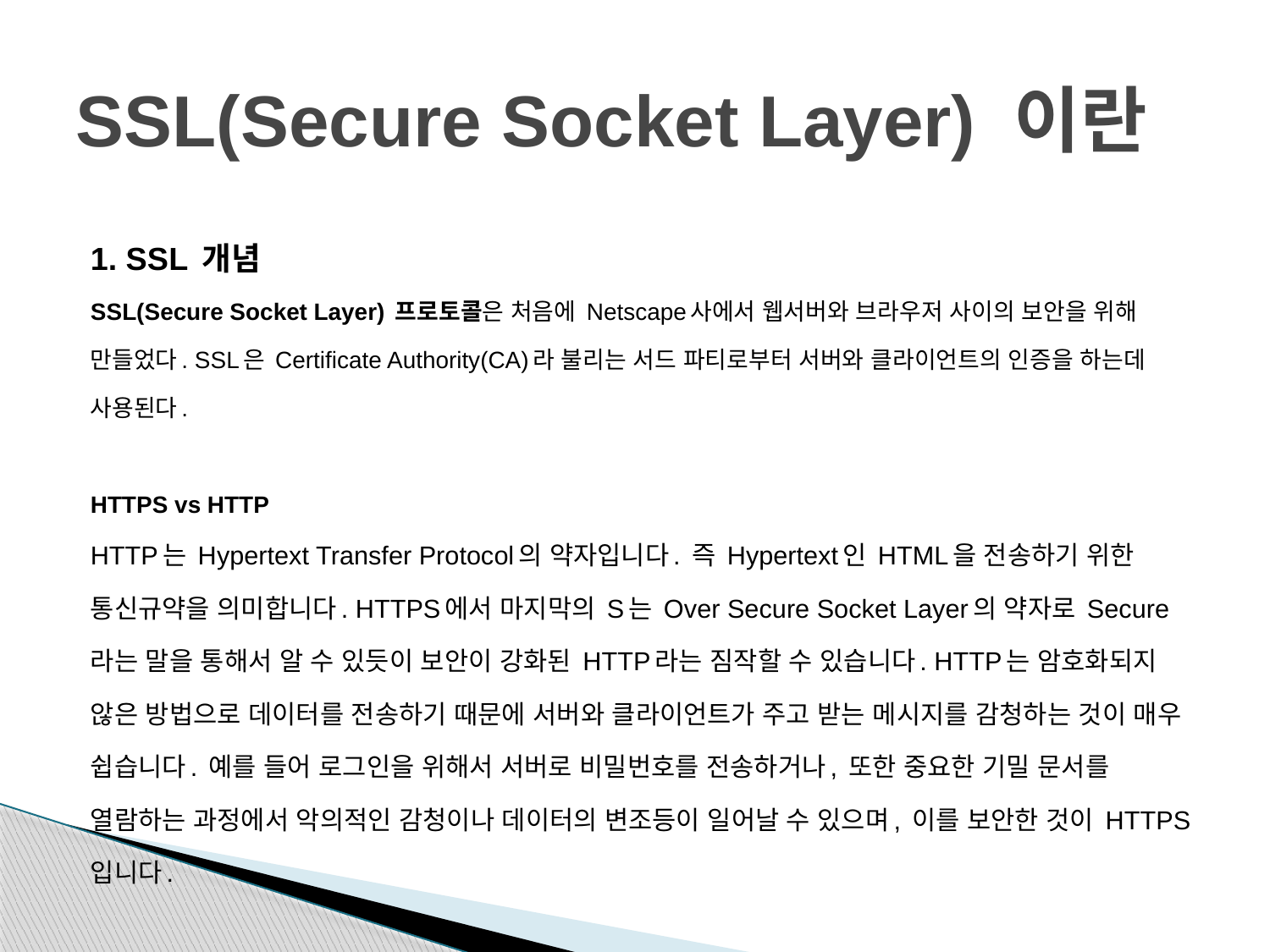

# SSL(Secure Socket Layer) 이란
1. SSL 개념 
SSL(Secure Socket Layer) 프로토콜은 처음에 Netscape사에서 웹서버와 브라우저 사이의 보안을 위해 만들었다. SSL은 Certificate Authority(CA)라 불리는 서드 파티로부터 서버와 클라이언트의 인증을 하는데 사용된다.
HTTPS vs HTTP
HTTP는 Hypertext Transfer Protocol의 약자입니다. 즉 Hypertext인 HTML을 전송하기 위한 통신규약을 의미합니다. HTTPS에서 마지막의 S는 Over Secure Socket Layer의 약자로 Secure라는 말을 통해서 알 수 있듯이 보안이 강화된 HTTP라는 짐작할 수 있습니다. HTTP는 암호화되지 않은 방법으로 데이터를 전송하기 때문에 서버와 클라이언트가 주고 받는 메시지를 감청하는 것이 매우 쉽습니다. 예를 들어 로그인을 위해서 서버로 비밀번호를 전송하거나, 또한 중요한 기밀 문서를 열람하는 과정에서 악의적인 감청이나 데이터의 변조등이 일어날 수 있으며, 이를 보안한 것이 HTTPS입니다.